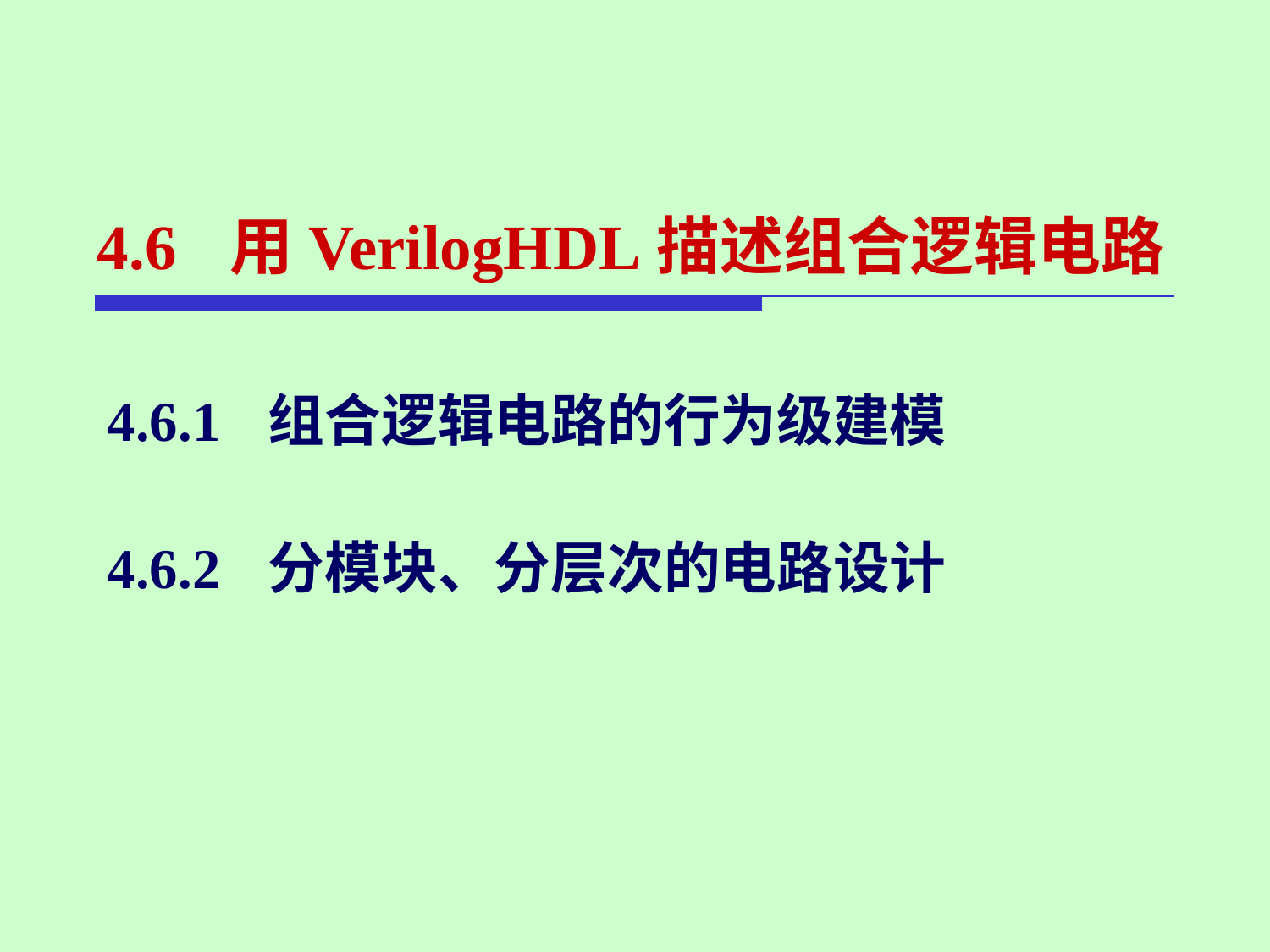

4.6 用VerilogHDL描述组合逻辑电路
4.6.1 组合逻辑电路的行为级建模
4.6.2 分模块、分层次的电路设计